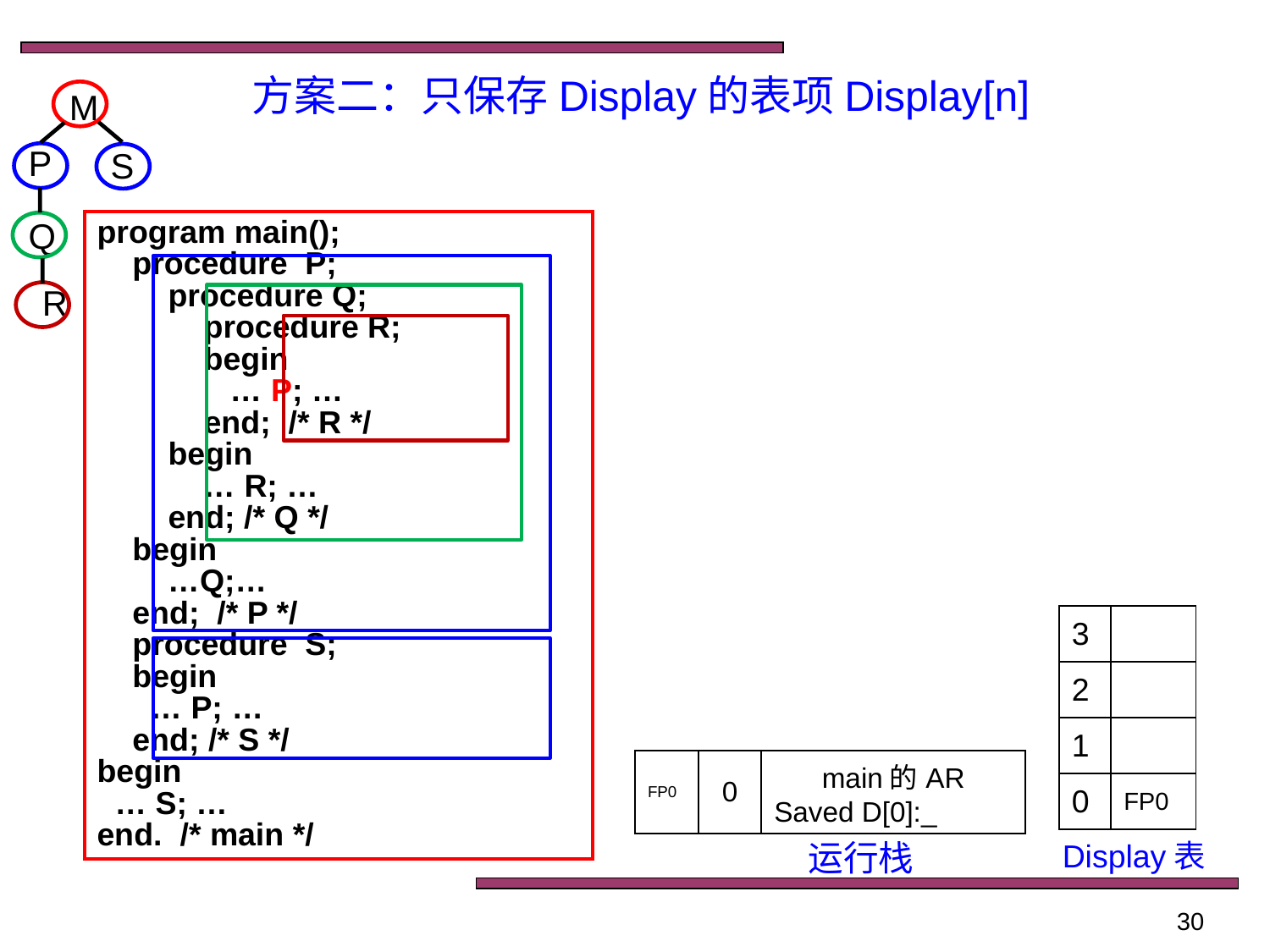

方案二：只保存Display的表项Display[n]
M

P

S

Q

R

program main();
    procedure  P;
        procedure Q;
            procedure R;
            begin
               … P; …
            end;  /* R */
        begin
            … R; …
        end; /* Q */
    begin
        …Q;…
    end;  /* P */
    procedure  S;
    begin
      … P; …
    end; /* S */
begin
  … S; …
end.  /* main */

| 3 |  |
| --- | --- |
| 2 |  |
| 1 |  |
| 0 | FP0 |

| FP0 | 0 | main的AR Saved D[0]:\_ |
| --- | --- | --- |
运行栈
Display表
30